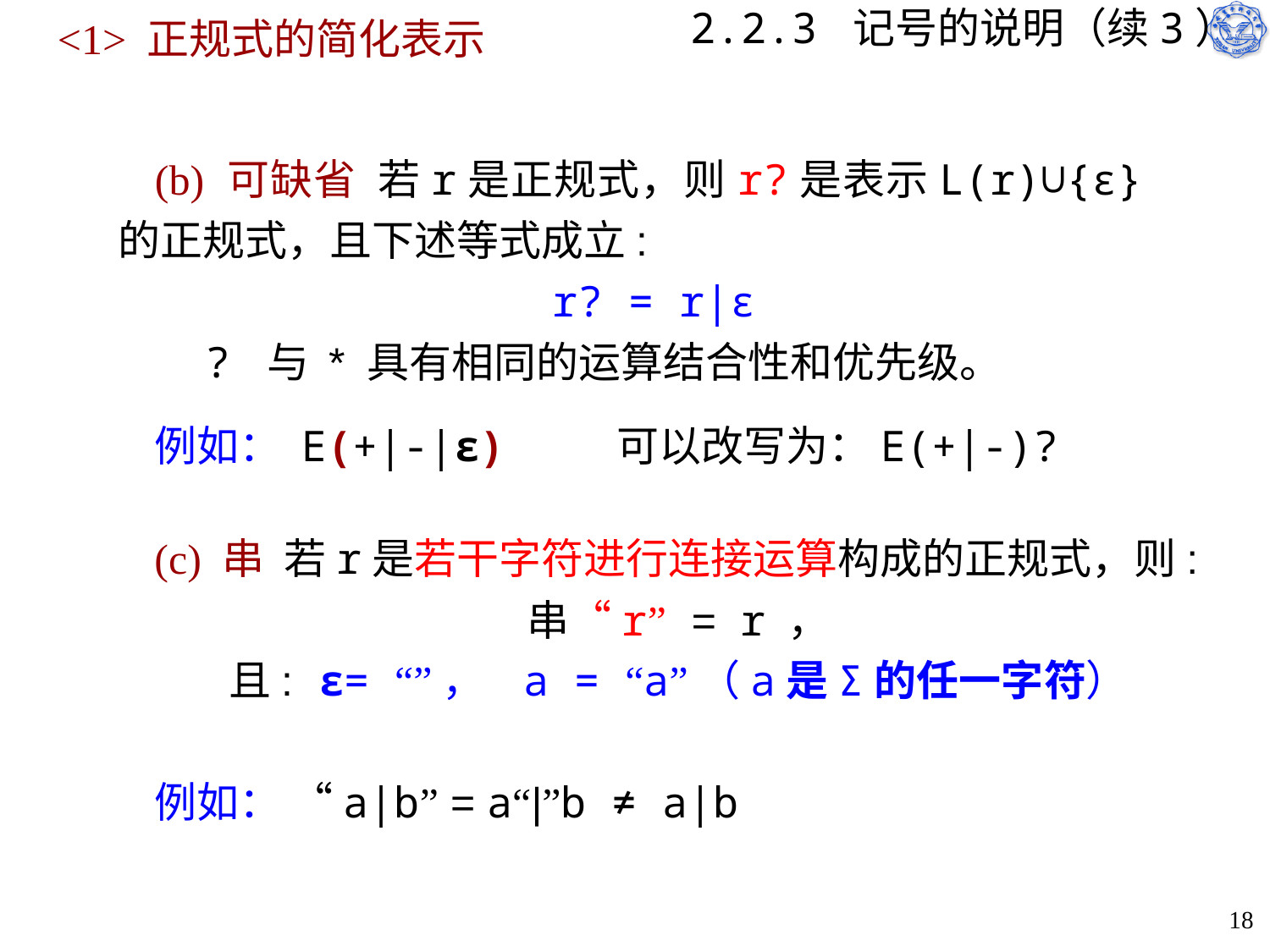

# 2.2.3 记号的说明（续3）
<1> 正规式的简化表示
(b) 可缺省  若r是正规式，则r?是表示L(r)∪{ε}的正规式，且下述等式成立:
r? = r|ε
  ? 与 * 具有相同的运算结合性和优先级。

例如： E(+|-|ε)    可以改写为：E(+|-)?
(c) 串  若r是若干字符进行连接运算构成的正规式，则:
串“r” =  r ，
且: ε= “”，   a = “a”（a是Σ的任一字符）

例如： “a|b” = a“|”b ≠ a|b
18